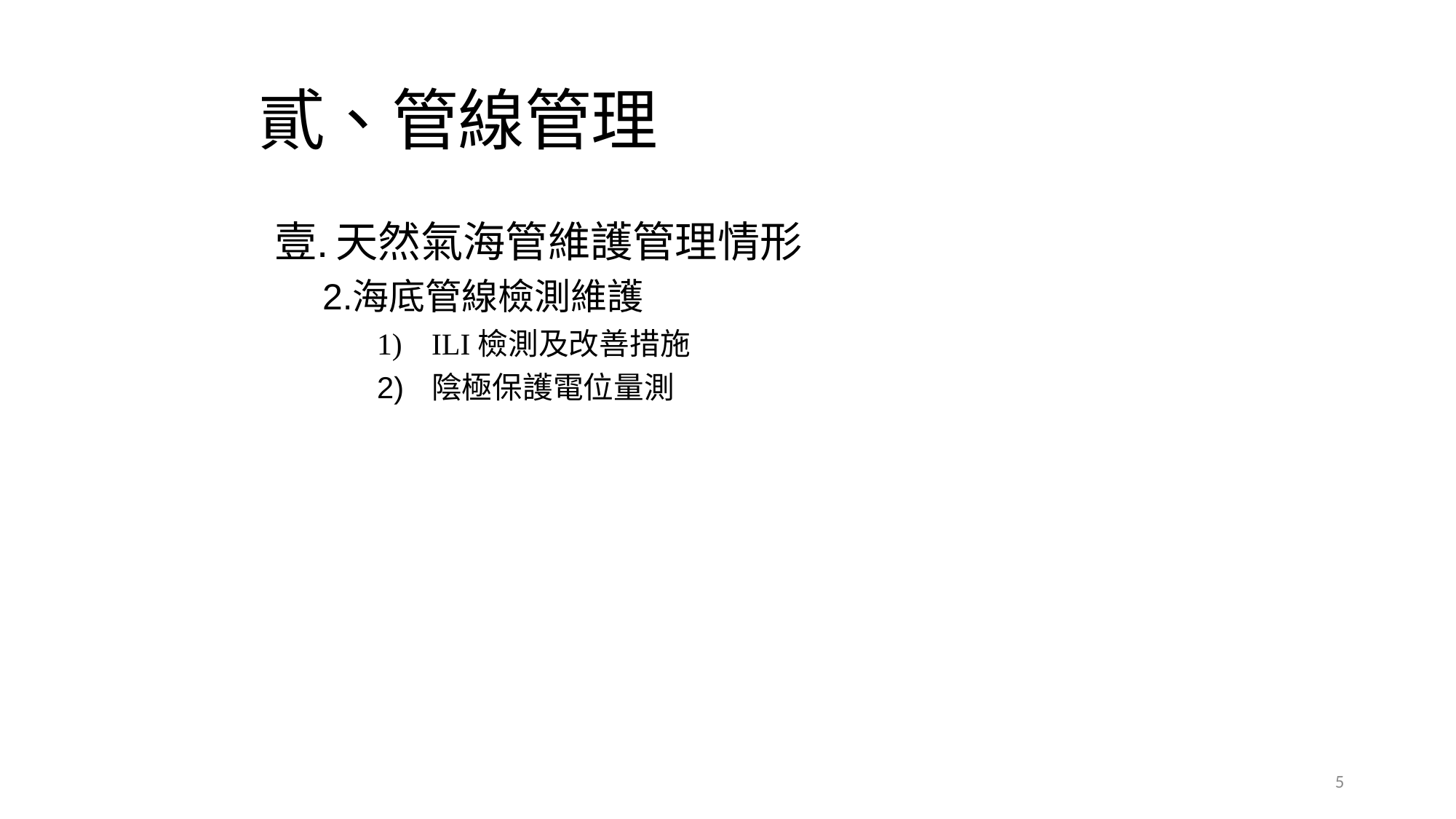

貳、管線管理
天然氣海管維護管理情形
海底管線檢測維護
ILI檢測及改善措施
陰極保護電位量測
5